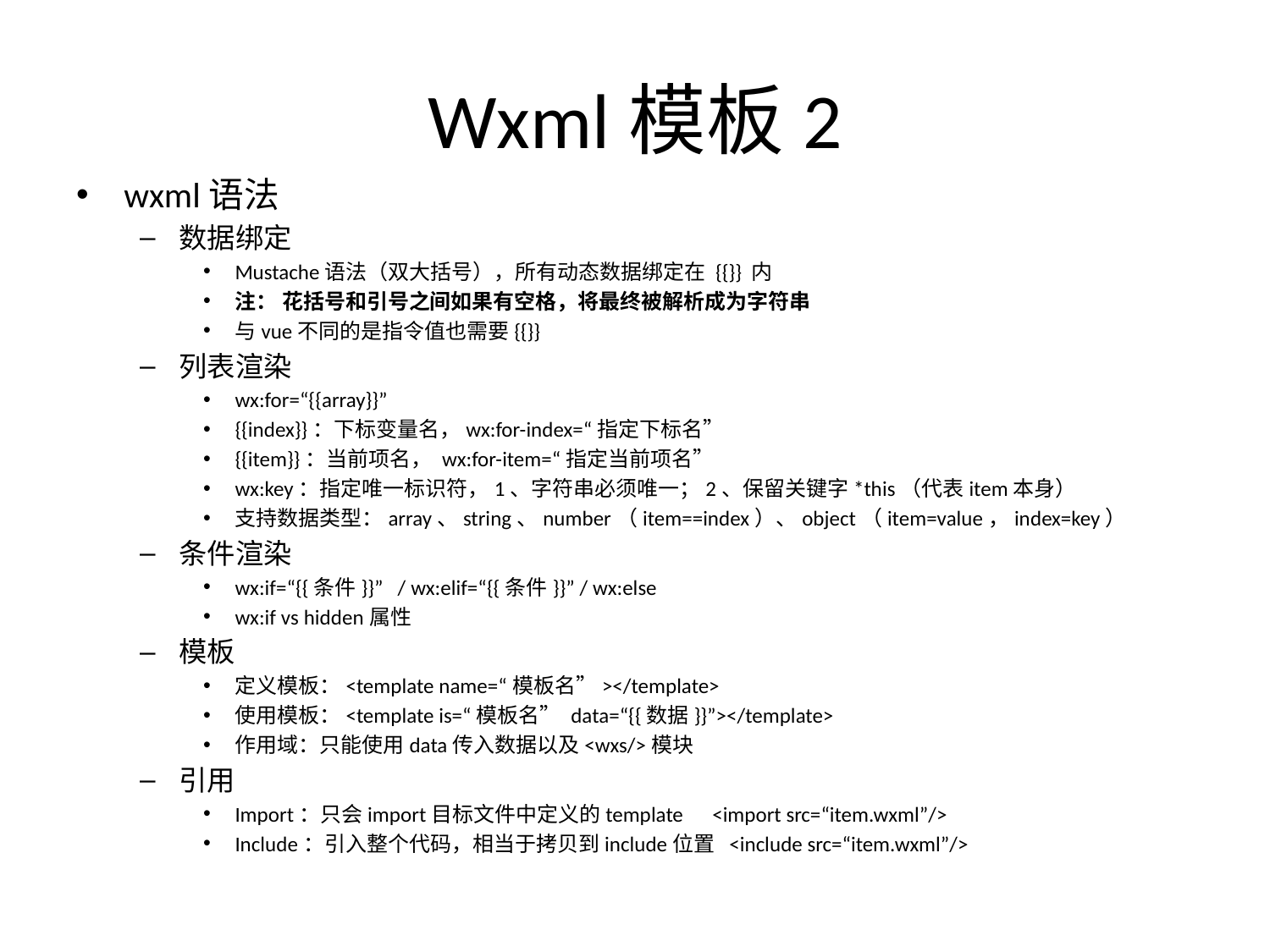

# Wxml模板2
wxml语法
数据绑定
Mustache语法（双大括号），所有动态数据绑定在 {{}} 内
注： 花括号和引号之间如果有空格，将最终被解析成为字符串
与vue不同的是指令值也需要{{}}
列表渲染
wx:for=“{{array}}”
{{index}}：下标变量名，wx:for-index=“指定下标名”
{{item}}：当前项名， wx:for-item=“指定当前项名”
wx:key：指定唯一标识符，1、字符串必须唯一；2、保留关键字*this（代表item本身）
支持数据类型：array、string、number（item==index）、object（item=value，index=key）
条件渲染
wx:if=“{{条件}}”   / wx:elif=“{{条件}}” / wx:else
wx:if vs hidden属性
模板
定义模板：<template name=“模板名”></template>
使用模板：<template is=“模板名” data=“{{数据}}”></template>
作用域：只能使用data传入数据以及<wxs/>模块
引用
Import：只会import目标文件中定义的template      <import src=“item.wxml”/>
Include：引入整个代码，相当于拷贝到include位置  <include src=“item.wxml”/>